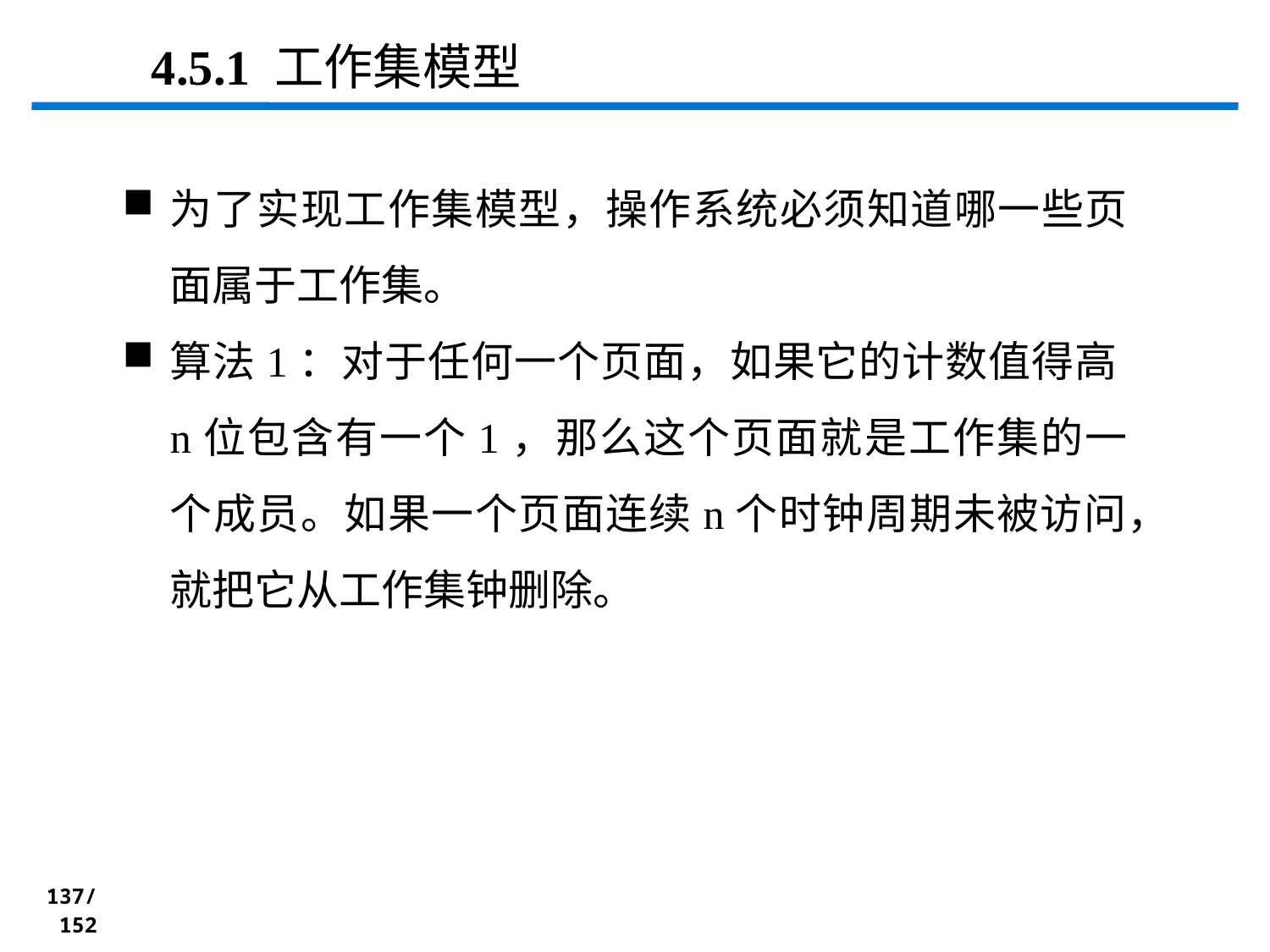

4.5.1 工作集模型
为了实现工作集模型，操作系统必须知道哪一些页面属于工作集。
算法1：对于任何一个页面，如果它的计数值得高n位包含有一个1，那么这个页面就是工作集的一个成员。如果一个页面连续n个时钟周期未被访问，就把它从工作集钟删除。